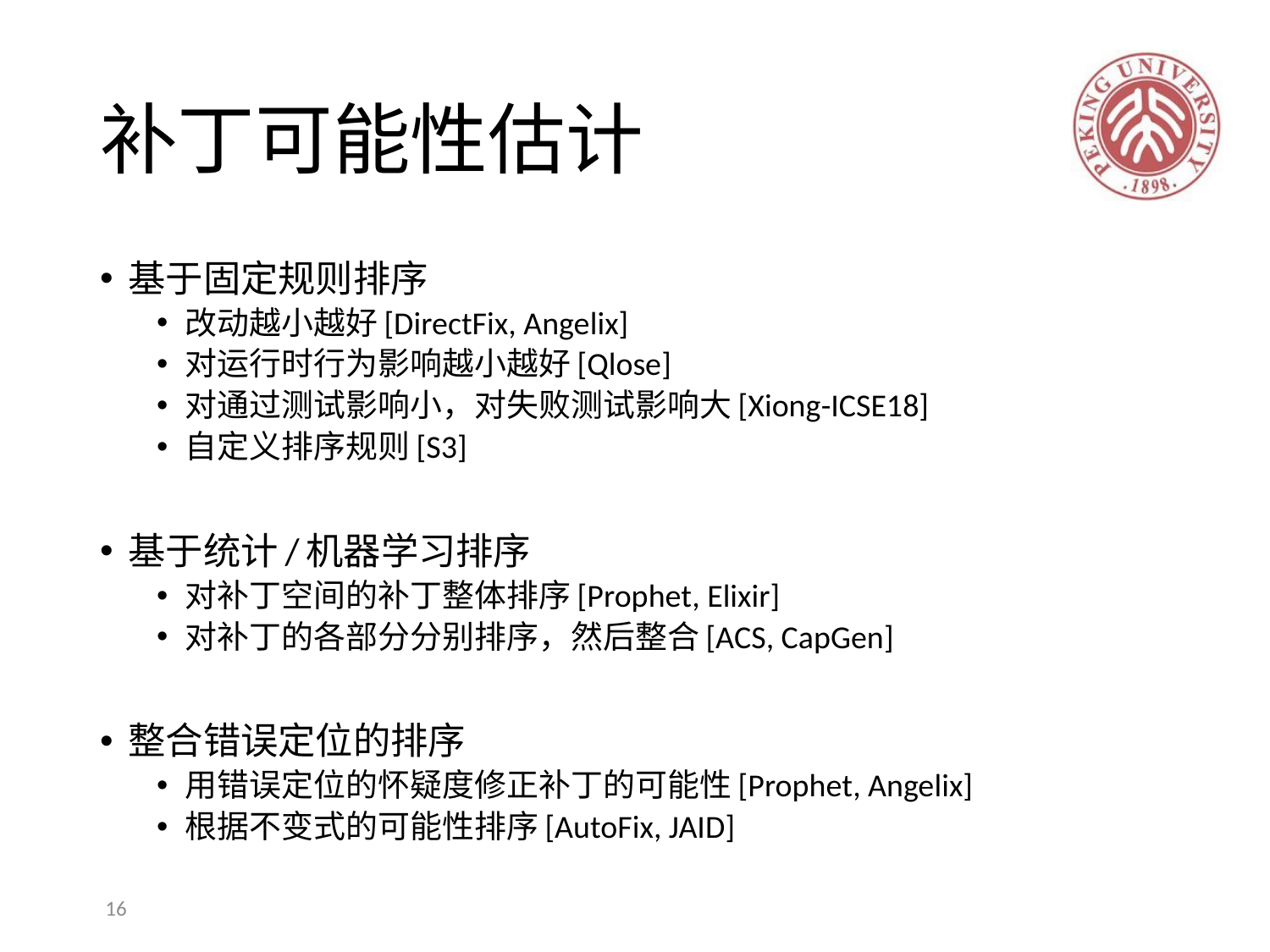

# 补丁可能性估计
基于固定规则排序
改动越小越好[DirectFix, Angelix]
对运行时行为影响越小越好[Qlose]
对通过测试影响小，对失败测试影响大[Xiong-ICSE18]
自定义排序规则[S3]

基于统计/机器学习排序
对补丁空间的补丁整体排序[Prophet, Elixir]
对补丁的各部分分别排序，然后整合[ACS, CapGen]

整合错误定位的排序
用错误定位的怀疑度修正补丁的可能性[Prophet, Angelix]
根据不变式的可能性排序[AutoFix, JAID]
16